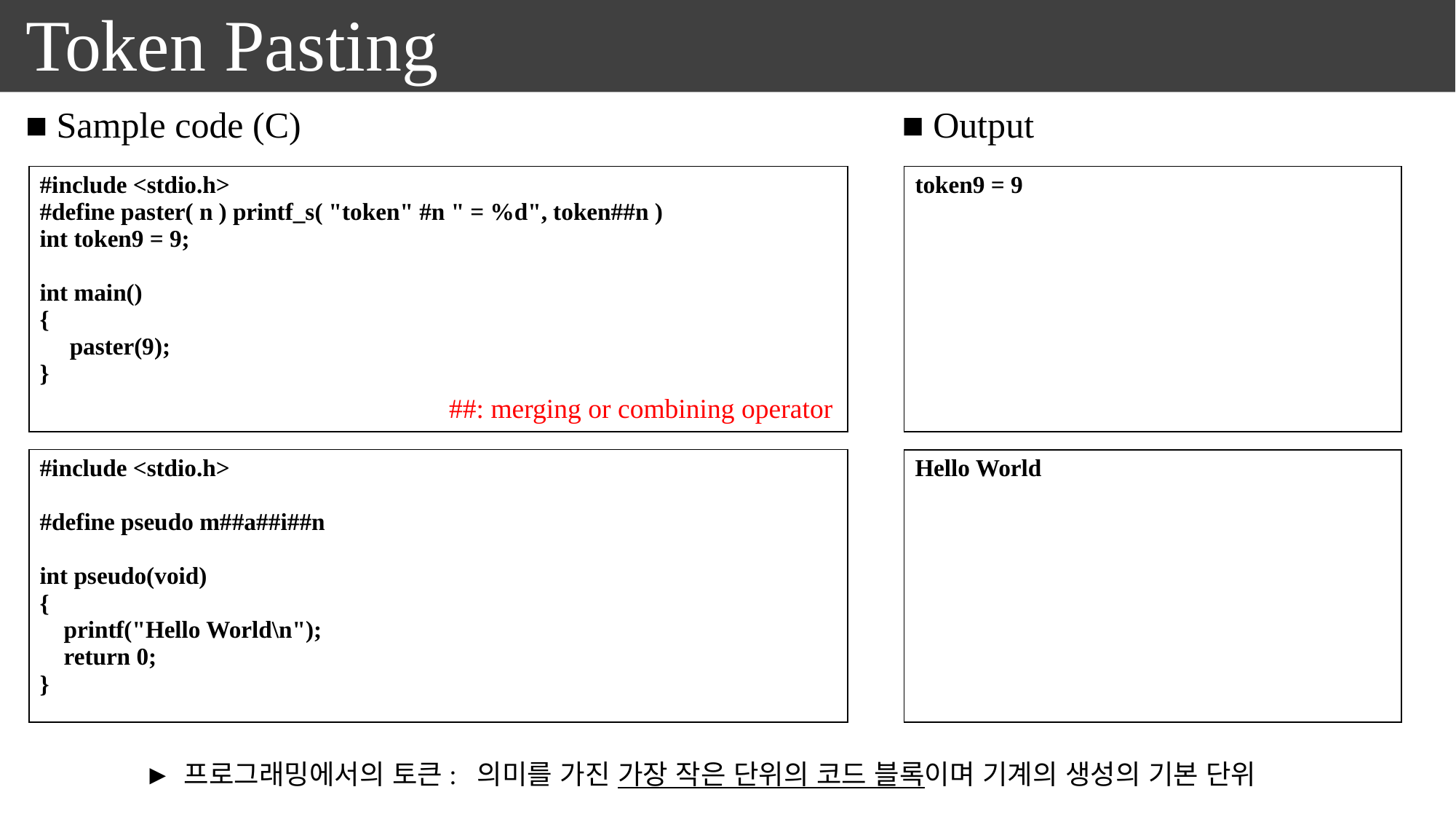

Token Pasting
■ Sample code (C)
■ Output
| #include <stdio.h> #define paster( n ) printf\_s( "token" #n " = %d", token##n ) int token9 = 9; int main() { paster(9); } |
| --- |
| token9 = 9 |
| --- |
##: merging or combining operator
| #include <stdio.h>   #define pseudo m##a##i##n   int pseudo(void) { printf("Hello World\n"); return 0; } |
| --- |
| Hello World |
| --- |
► 프로그래밍에서의 토큰:  의미를 가진 가장 작은 단위의 코드 블록이며 기계의 생성의 기본 단위